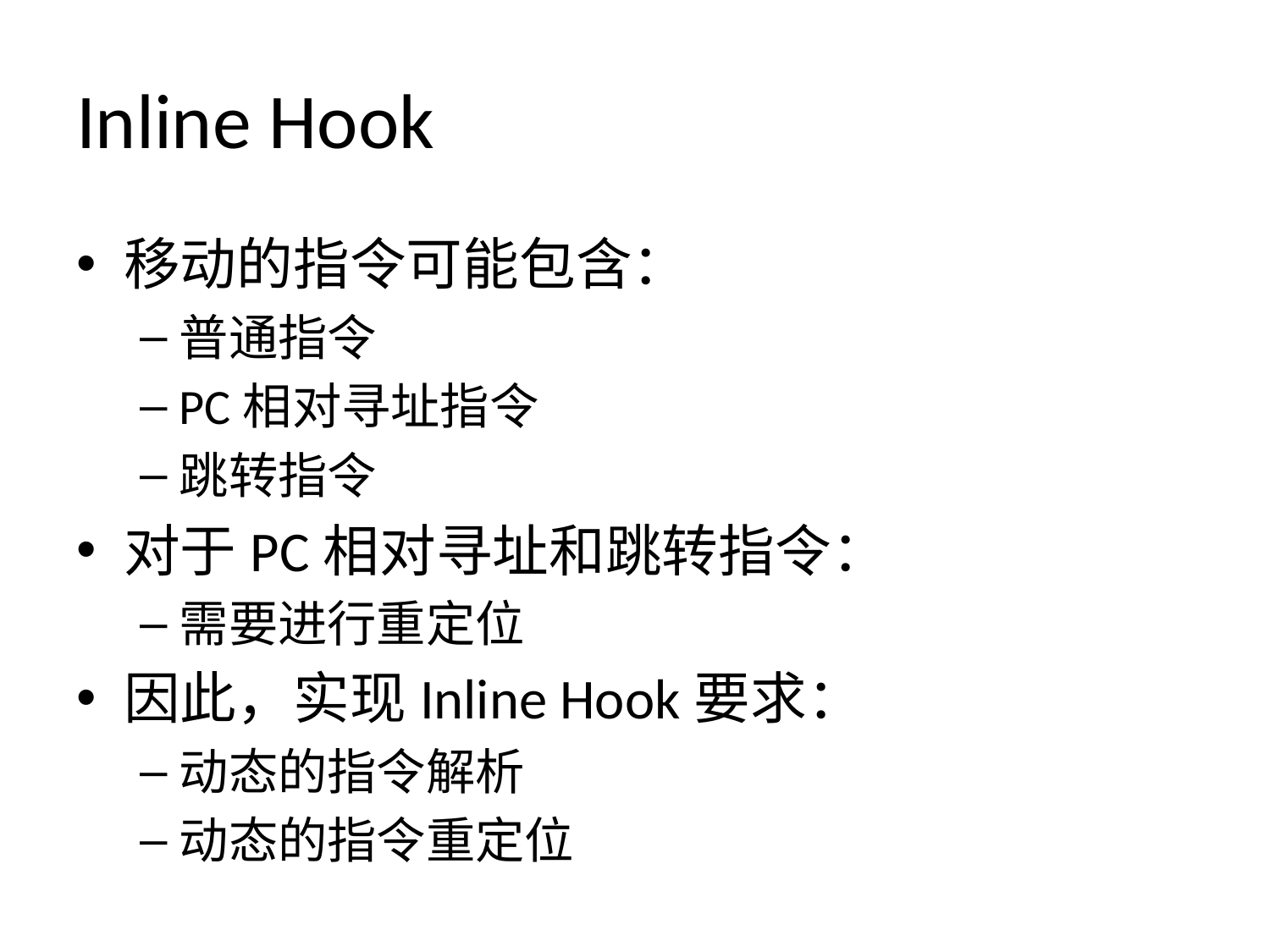

# Inline Hook
移动的指令可能包含：
普通指令
PC相对寻址指令
跳转指令
对于PC相对寻址和跳转指令：
需要进行重定位
因此，实现Inline Hook要求：
动态的指令解析
动态的指令重定位